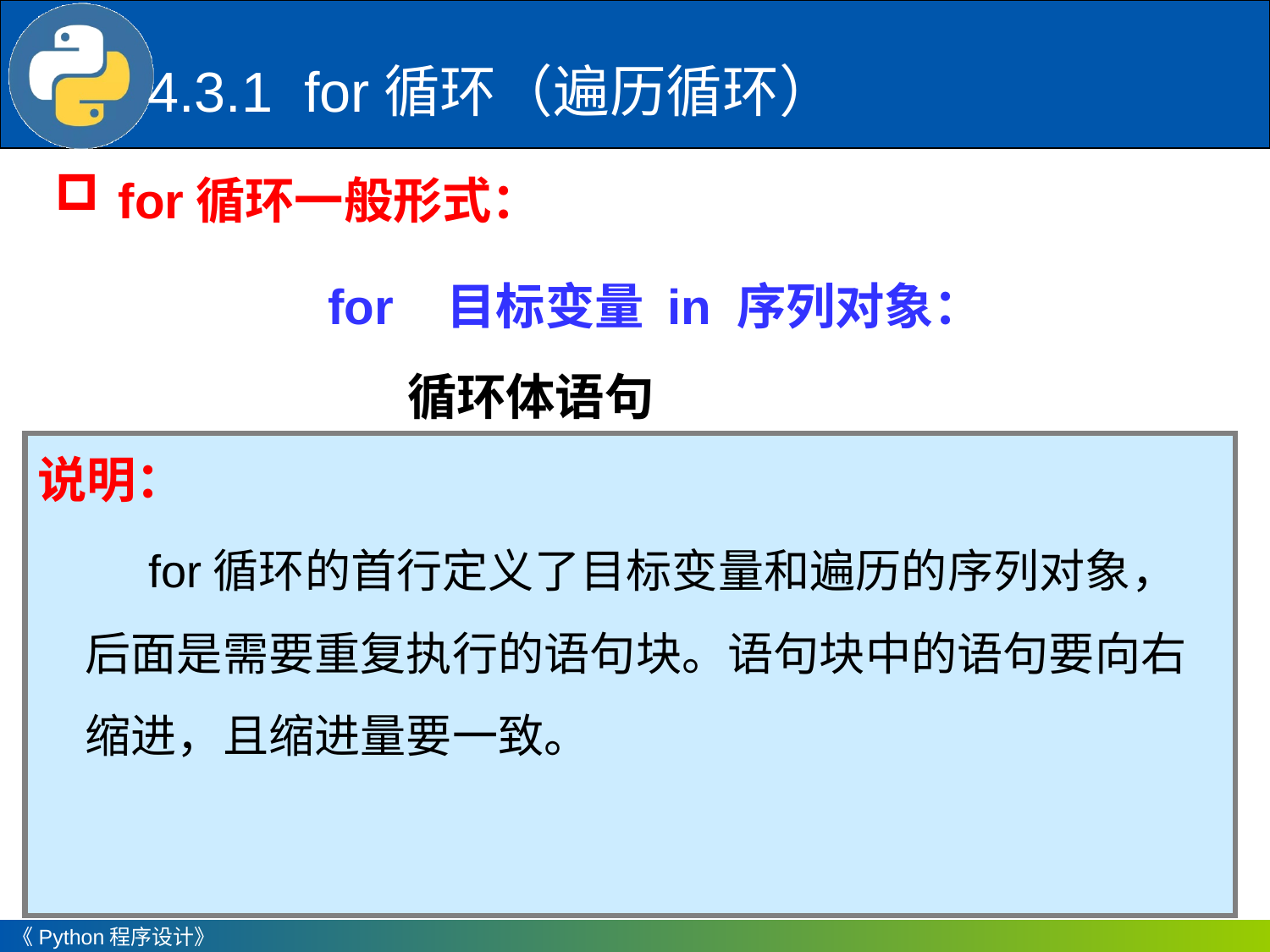

4.3.1  for循环（遍历循环）
for循环一般形式：
          for   目标变量 in 序列对象：
                    循环体语句
说明：
for循环的首行定义了目标变量和遍历的序列对象，后面是需要重复执行的语句块。语句块中的语句要向右缩进，且缩进量要一致。